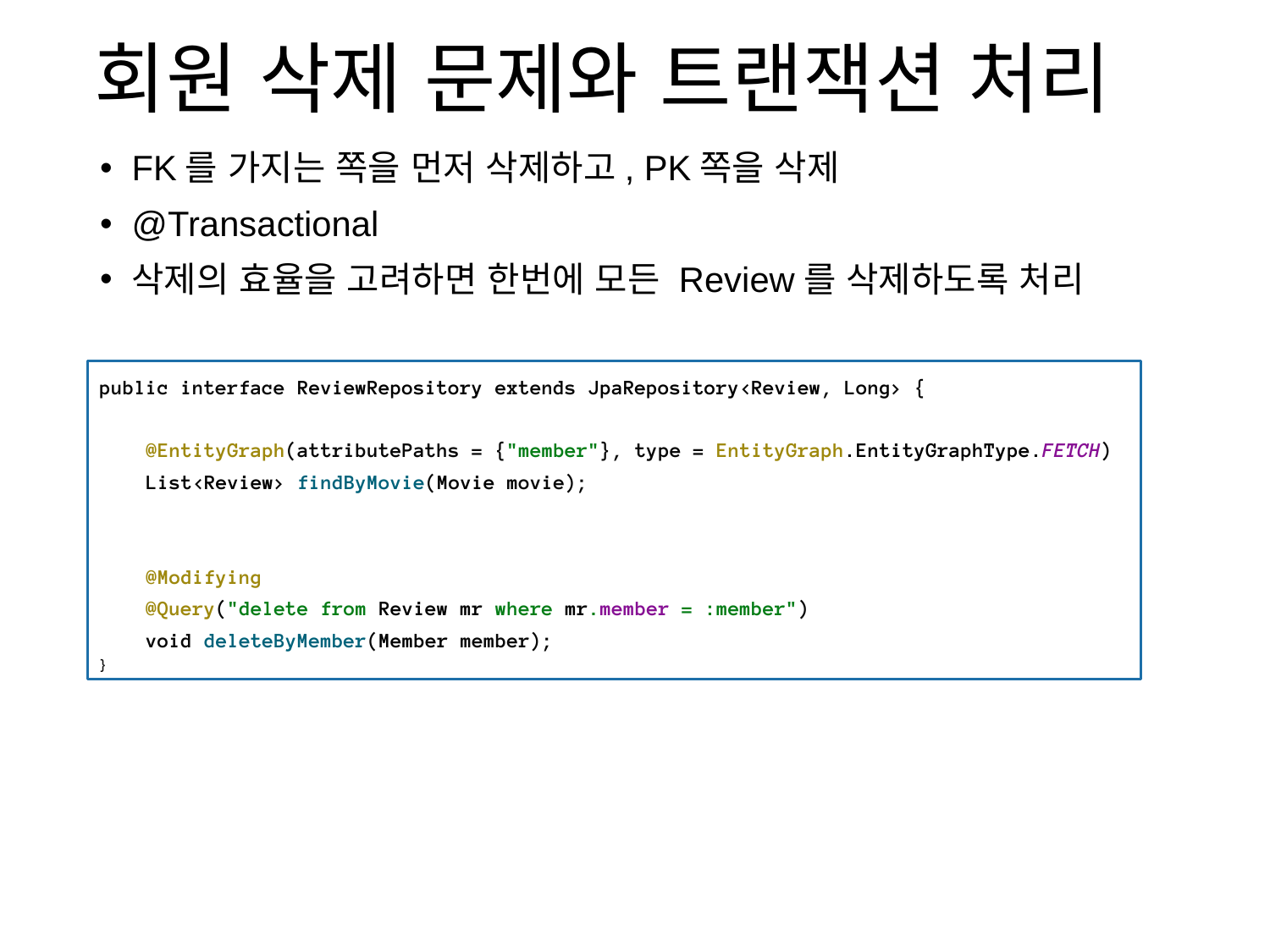

# 회원 삭제 문제와 트랜잭션 처리
FK를 가지는 쪽을 먼저 삭제하고, PK쪽을 삭제
@Transactional
삭제의 효율을 고려하면 한번에 모든 Review를 삭제하도록 처리
public interface ReviewRepository extends JpaRepository<Review, Long> {
    @EntityGraph(attributePaths = {"member"}, type = EntityGraph.EntityGraphType.FETCH)
    List<Review> findByMovie(Movie movie);
    @Modifying
    @Query("delete from Review mr where mr.member = :member")
    void deleteByMember(Member member);
}